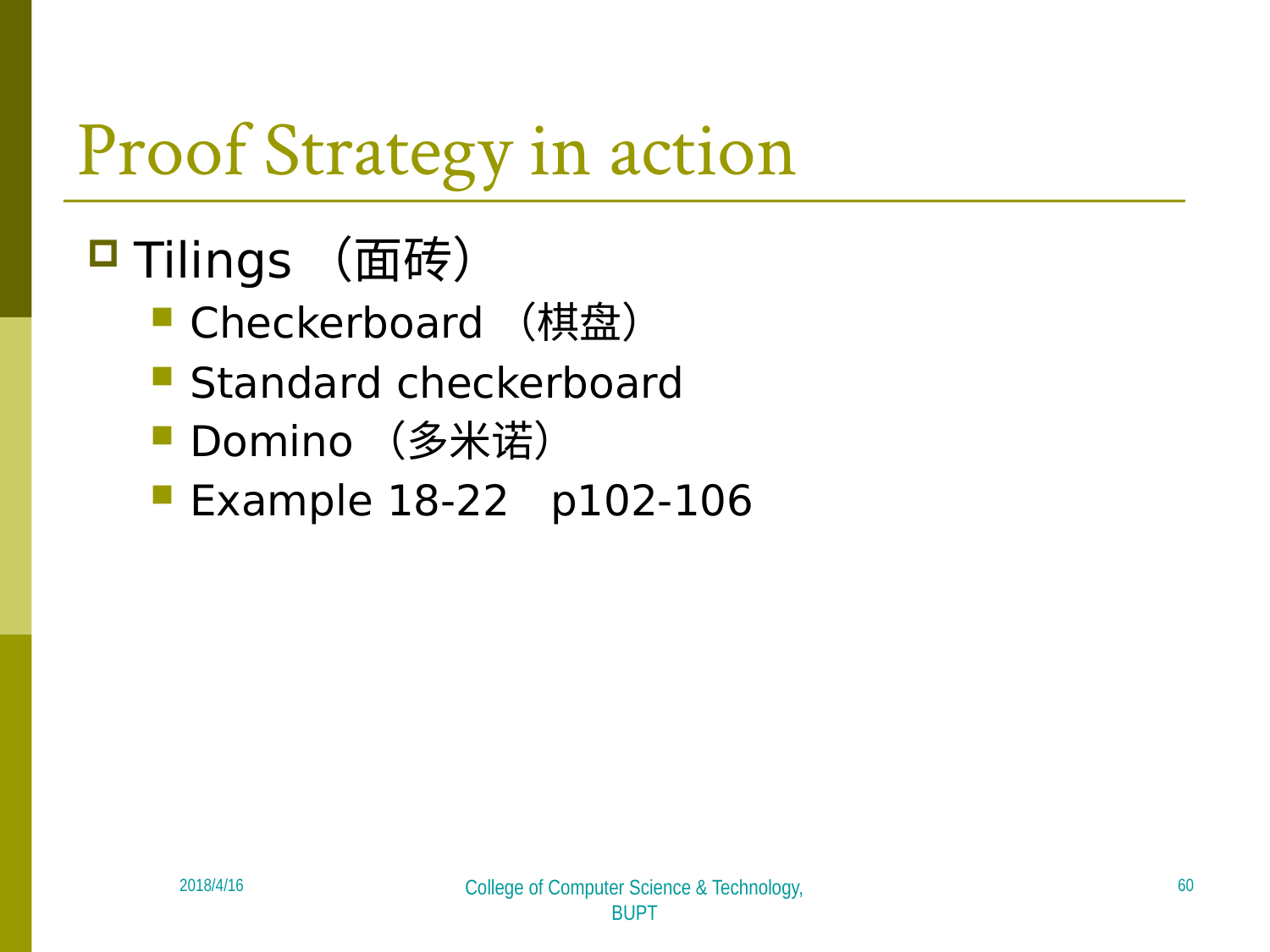

# Proof Strategy in action
Tilings（面砖）
Checkerboard（棋盘）
Standard checkerboard
Domino（多米诺）
Example 18-22   p102-106
60
2018/4/16
College of Computer Science & Technology, BUPT